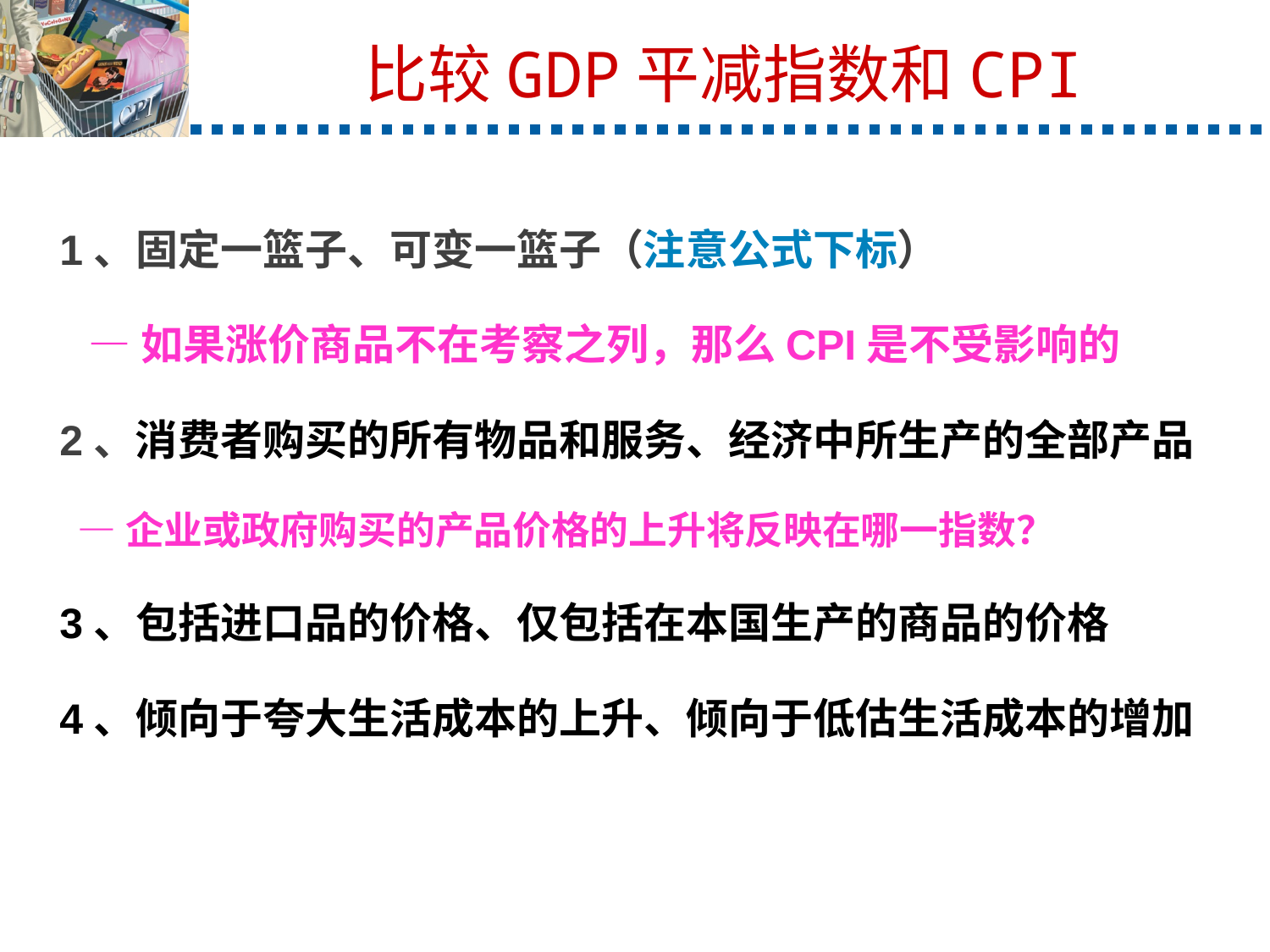

# 比较GDP平减指数和CPI
1、固定一篮子、可变一篮子（注意公式下标）
   —如果涨价商品不在考察之列，那么CPI是不受影响的
2、消费者购买的所有物品和服务、经济中所生产的全部产品
  —企业或政府购买的产品价格的上升将反映在哪一指数？
3、包括进口品的价格、仅包括在本国生产的商品的价格
4、倾向于夸大生活成本的上升、倾向于低估生活成本的增加